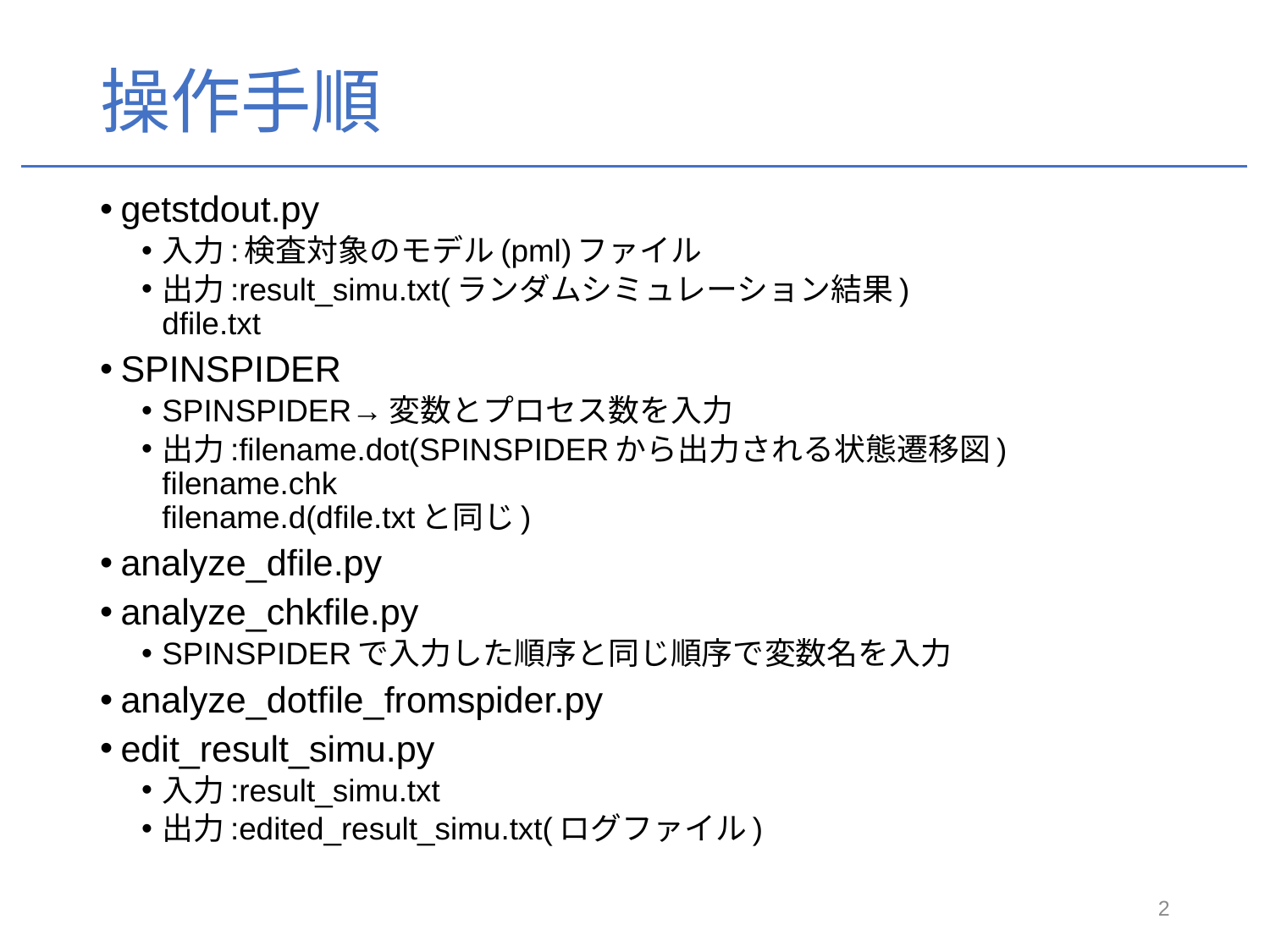

# 操作手順
getstdout.py
入力:検査対象のモデル(pml)ファイル
出力:result_simu.txt(ランダムシミュレーション結果)
dfile.txt
SPINSPIDER
SPINSPIDER→変数とプロセス数を入力
出力:filename.dot(SPINSPIDERから出力される状態遷移図)
filename.chk
filename.d(dfile.txtと同じ)
analyze_dfile.py
analyze_chkfile.py
SPINSPIDERで入力した順序と同じ順序で変数名を入力
analyze_dotfile_fromspider.py
edit_result_simu.py
入力:result_simu.txt
出力:edited_result_simu.txt(ログファイル)

2